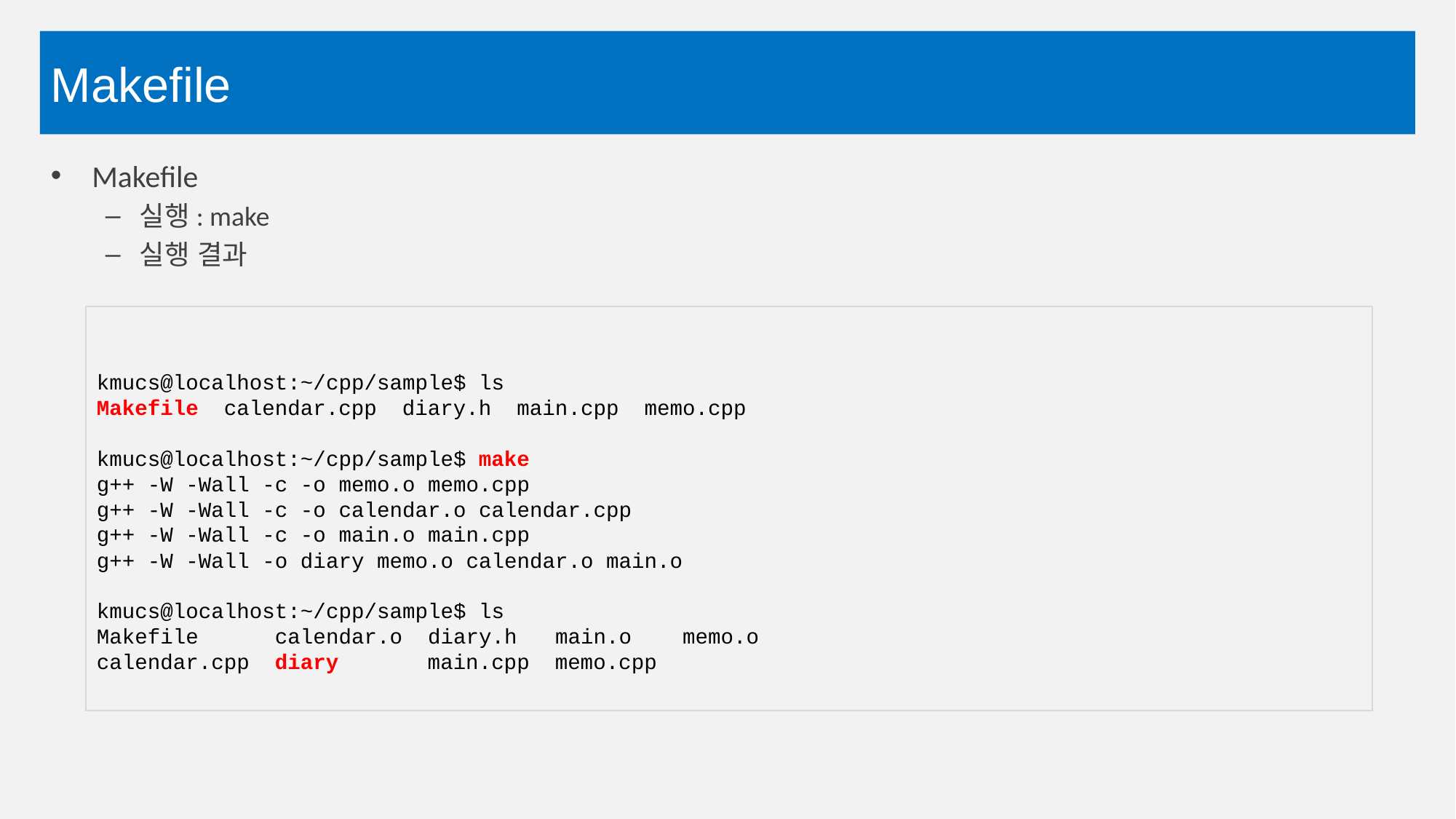

# Makefile
Makefile
실행: make
실행 결과

kmucs@localhost:~/cpp/sample$ ls
Makefile  calendar.cpp  diary.h  main.cpp  memo.cpp

kmucs@localhost:~/cpp/sample$ make
g++ -W -Wall -c -o memo.o memo.cpp
g++ -W -Wall -c -o calendar.o calendar.cpp
g++ -W -Wall -c -o main.o main.cpp
g++ -W -Wall -o diary memo.o calendar.o main.o

kmucs@localhost:~/cpp/sample$ ls
Makefile      calendar.o  diary.h   main.o    memo.o
calendar.cpp  diary       main.cpp  memo.cpp